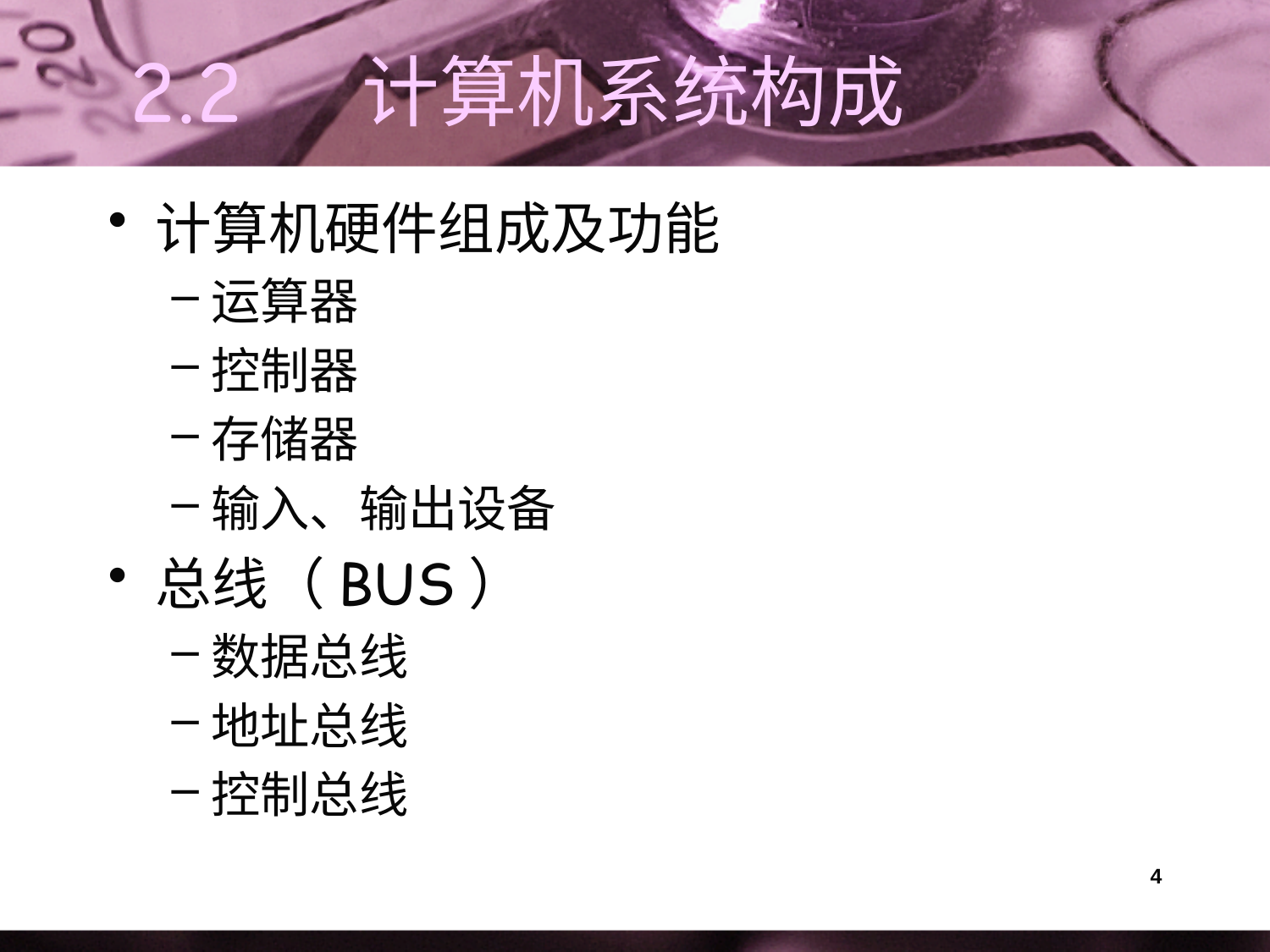

# 2.2	计算机系统构成
计算机硬件组成及功能
运算器
控制器
存储器
输入、输出设备
总线（BUS）
数据总线
地址总线
控制总线
4